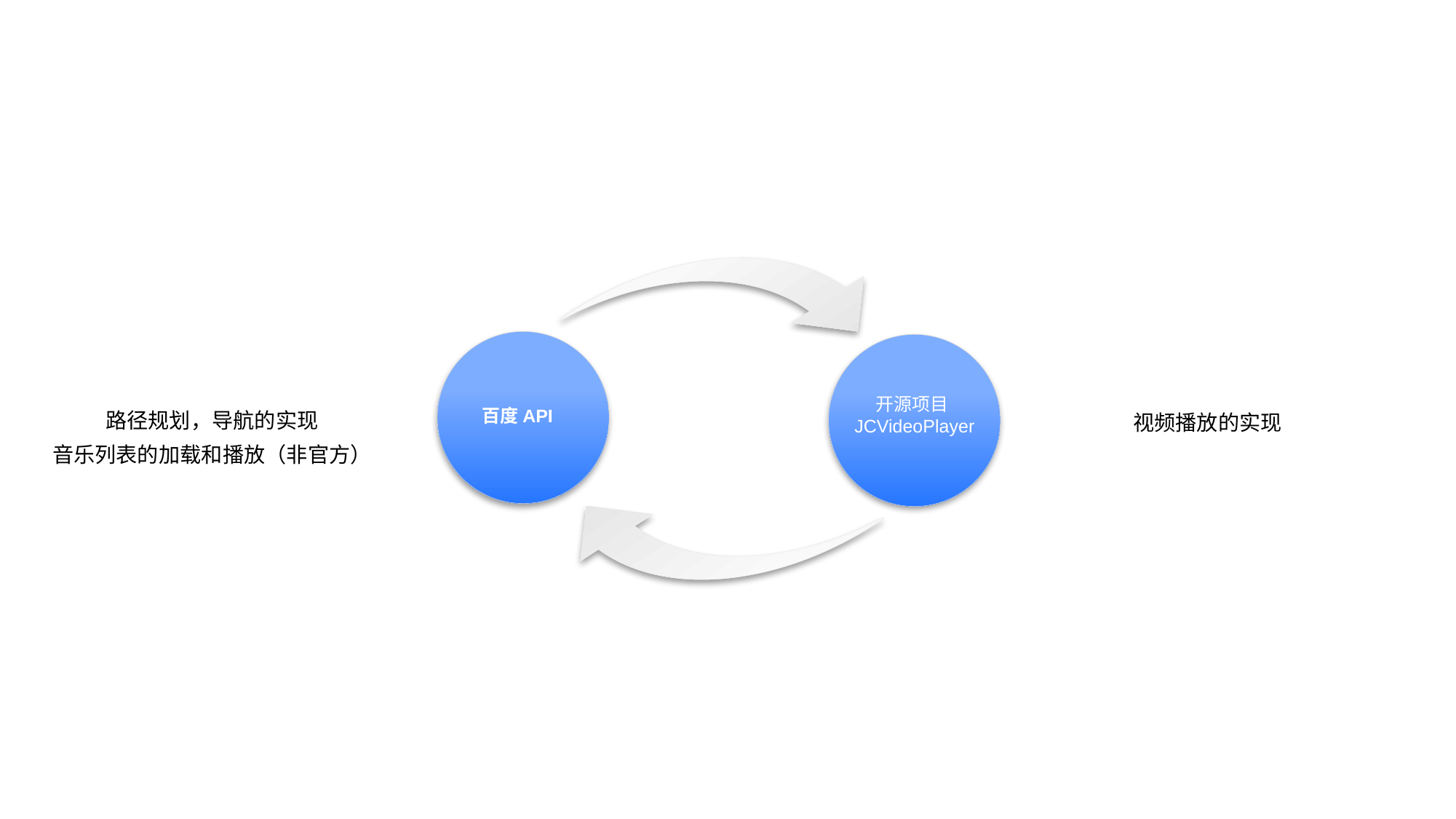

百度API

开源项目JCVideoPlayer
路径规划，导航的实现
音乐列表的加载和播放（非官方）
视频播放的实现